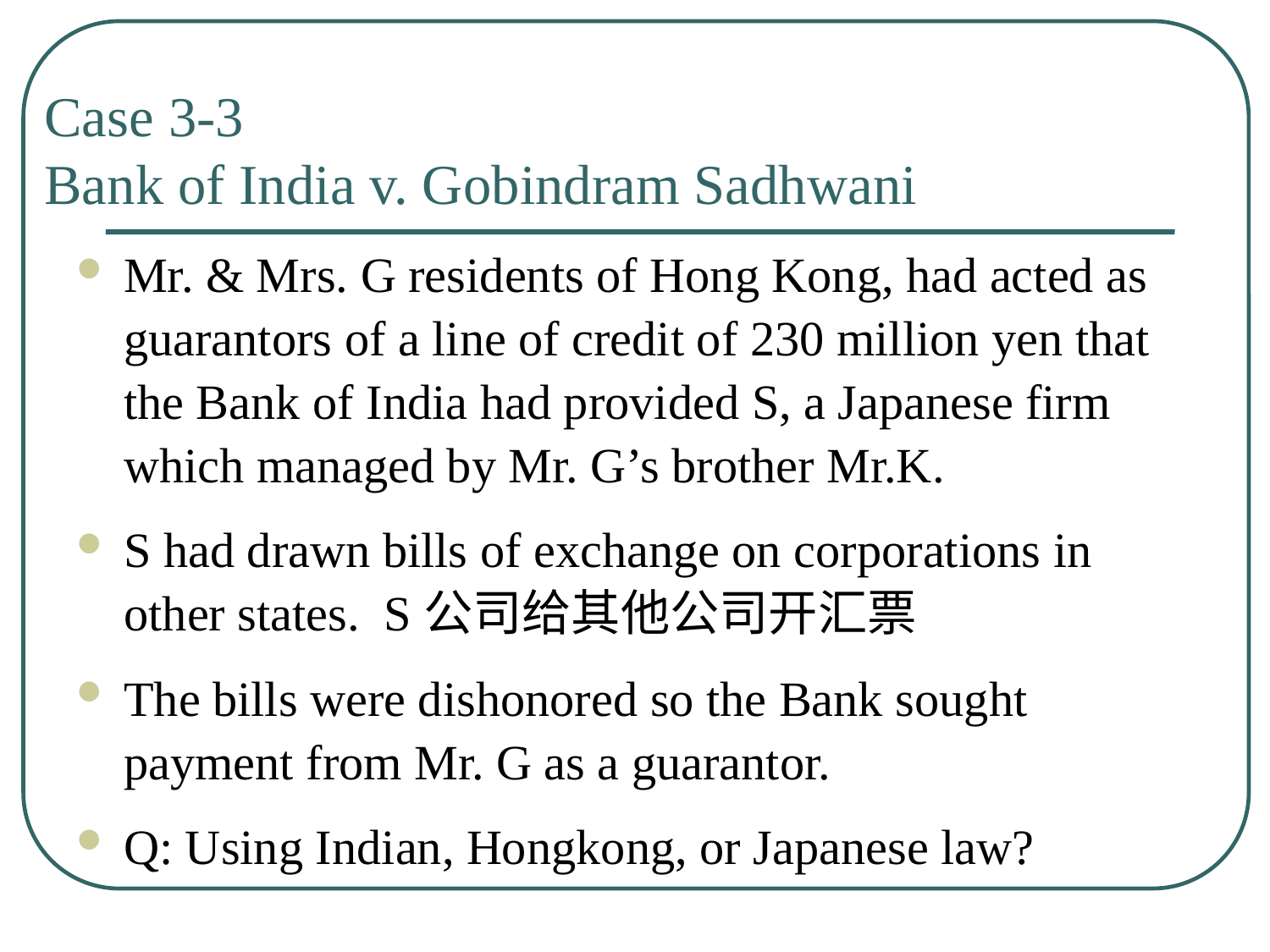

# Case 3-3 Bank of India v. Gobindram Sadhwani
Mr. & Mrs. G residents of Hong Kong, had acted as guarantors of a line of credit of 230 million yen that the Bank of India had provided S, a Japanese firm which managed by Mr. G’s brother Mr.K.
S had drawn bills of exchange on corporations in other states.  S公司给其他公司开汇票
The bills were dishonored so the Bank sought payment from Mr. G as a guarantor.
Q: Using Indian, Hongkong, or Japanese law?